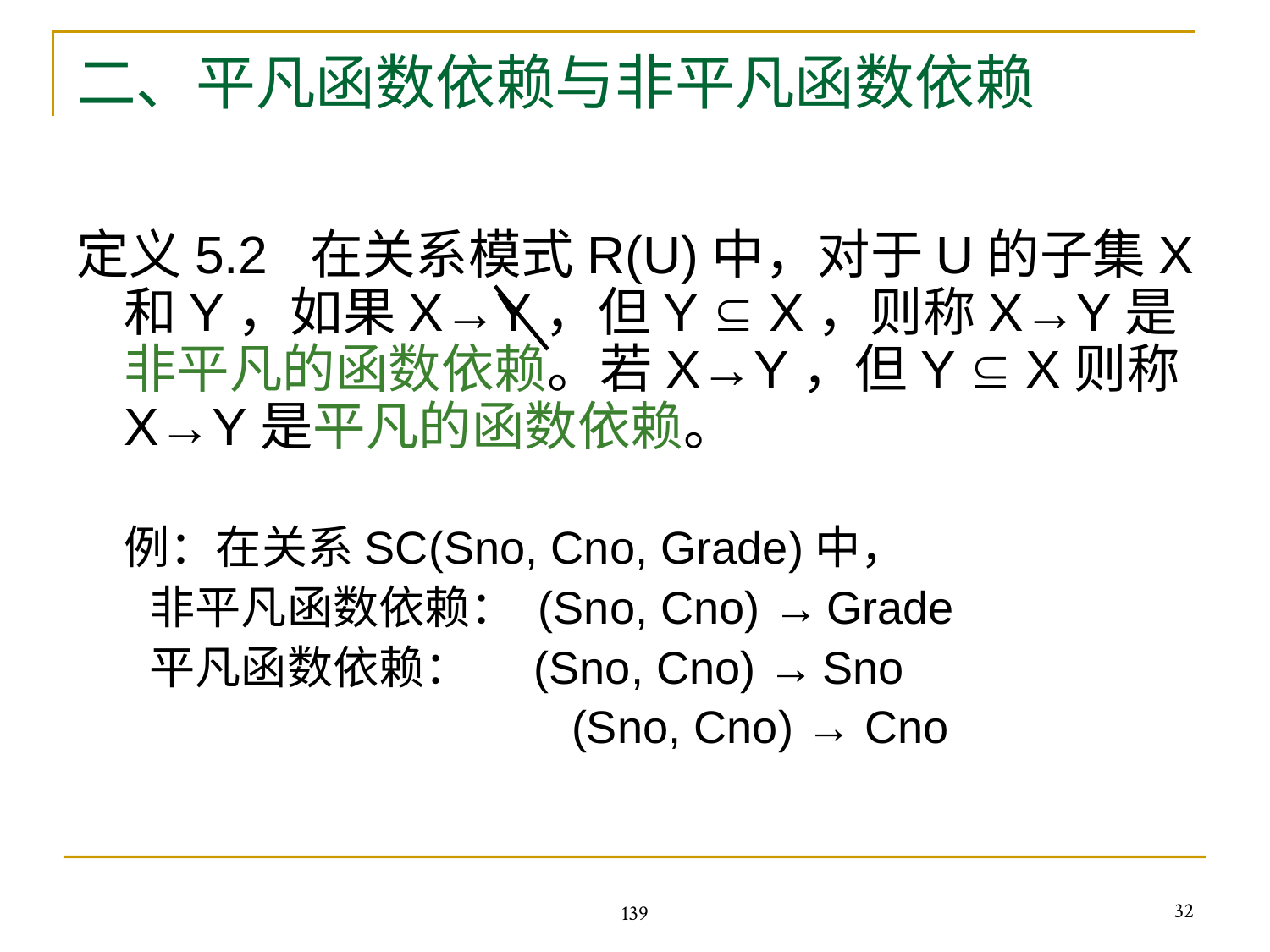

# 二、平凡函数依赖与非平凡函数依赖
定义5.2  在关系模式R(U)中，对于U的子集X和Y，如果X→Y，但Y ⊆ X，则称X→Y是非平凡的函数依赖。若X→Y，但Y ⊆ X则称X→Y是平凡的函数依赖。

例：在关系SC(Sno, Cno, Grade)中，
      非平凡函数依赖： (Sno, Cno) → Grade
      平凡函数依赖：     (Sno, Cno) → Sno
                                       (Sno, Cno) → Cno

32
139